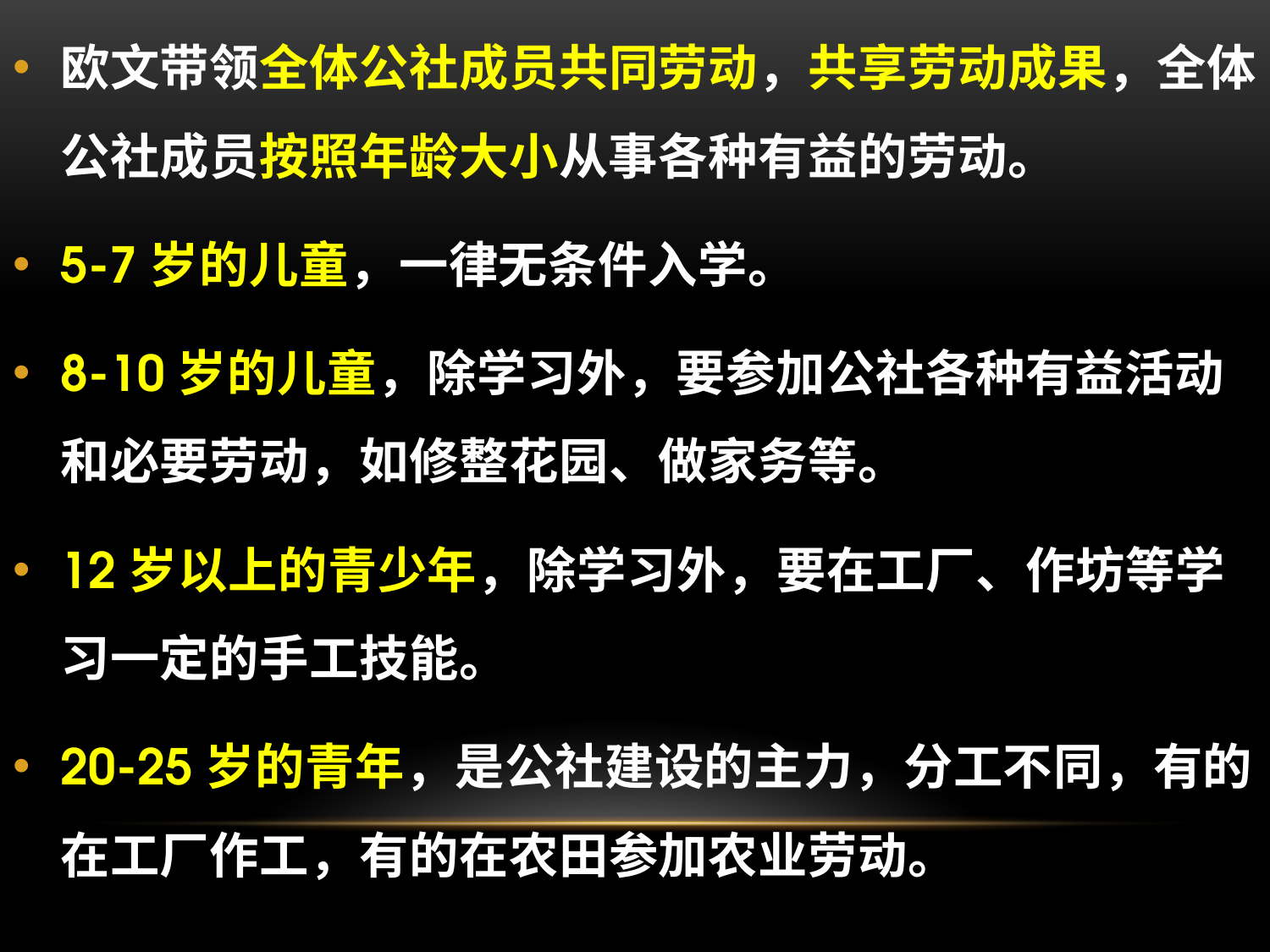

欧文带领全体公社成员共同劳动，共享劳动成果，全体公社成员按照年龄大小从事各种有益的劳动。
5-7岁的儿童，一律无条件入学。
8-10岁的儿童，除学习外，要参加公社各种有益活动和必要劳动，如修整花园、做家务等。
12岁以上的青少年，除学习外，要在工厂、作坊等学习一定的手工技能。
20-25岁的青年，是公社建设的主力，分工不同，有的在工厂作工，有的在农田参加农业劳动。